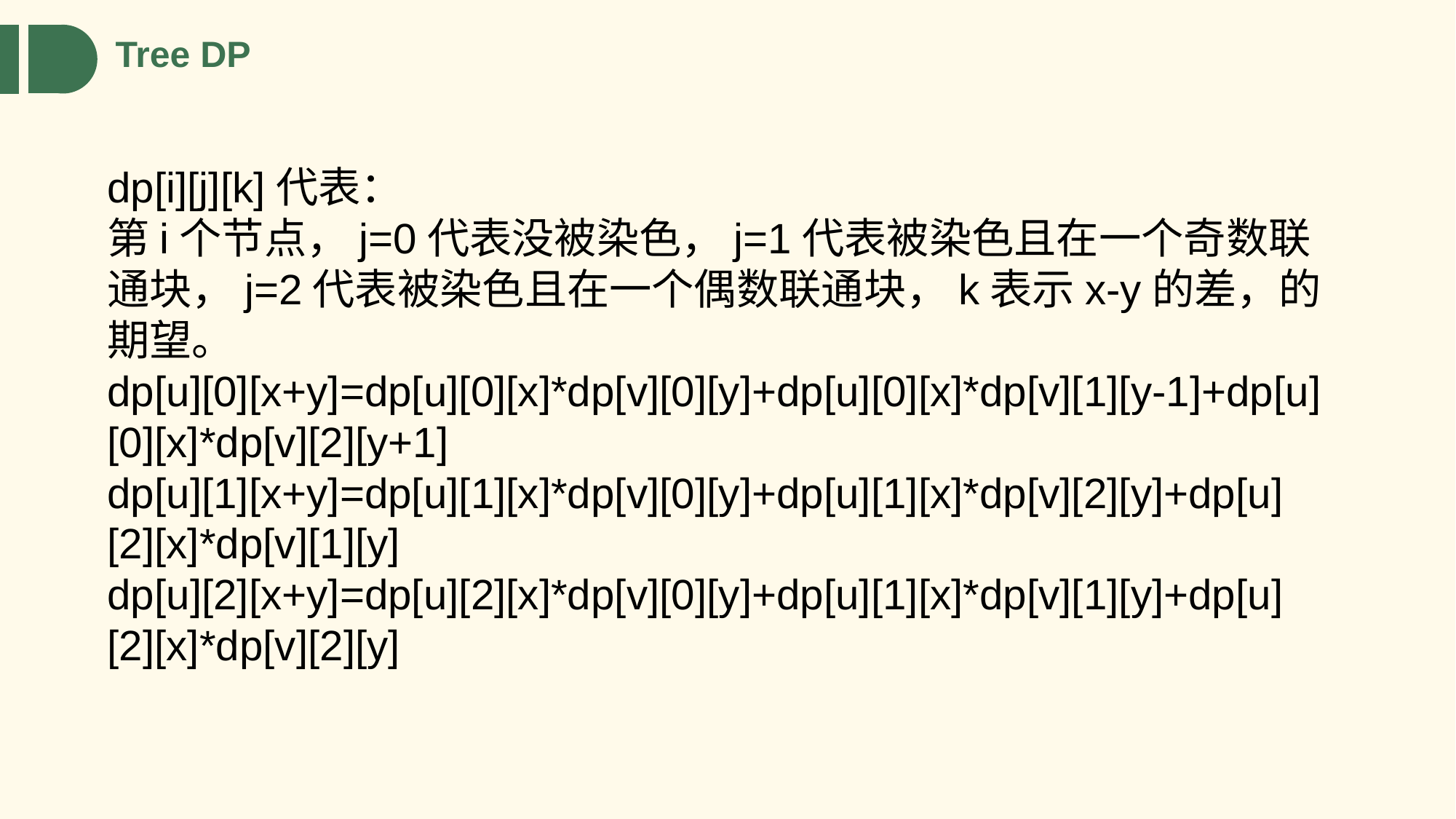

Tree DP
dp[i][j][k]代表：
第i个节点，j=0代表没被染色，j=1代表被染色且在一个奇数联通块，j=2代表被染色且在一个偶数联通块，k表示x-y的差，的期望。
dp[u][0][x+y]=dp[u][0][x]*dp[v][0][y]+dp[u][0][x]*dp[v][1][y-1]+dp[u][0][x]*dp[v][2][y+1]
dp[u][1][x+y]=dp[u][1][x]*dp[v][0][y]+dp[u][1][x]*dp[v][2][y]+dp[u][2][x]*dp[v][1][y]
dp[u][2][x+y]=dp[u][2][x]*dp[v][0][y]+dp[u][1][x]*dp[v][1][y]+dp[u][2][x]*dp[v][2][y]